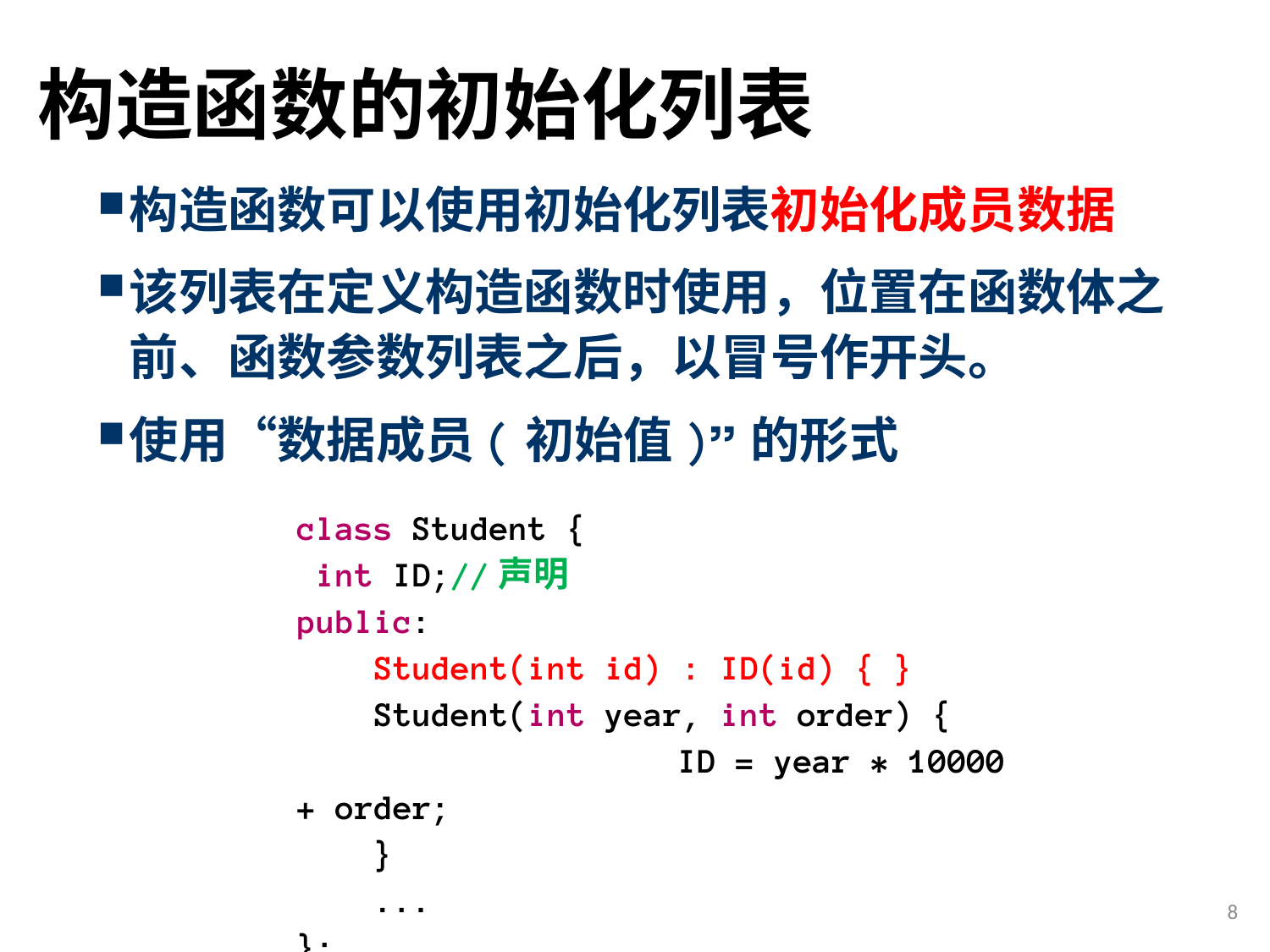

# 构造函数的初始化列表
构造函数可以使用初始化列表初始化成员数据
该列表在定义构造函数时使用，位置在函数体之前、函数参数列表之后，以冒号作开头。
使用“数据成员(初始值)”的形式
class Student {
 int ID;//声明
public:
    Student(int id) : ID(id) { }
    Student(int year, int order) {
			ID = year * 10000 + order;
    }
    ...
};
8